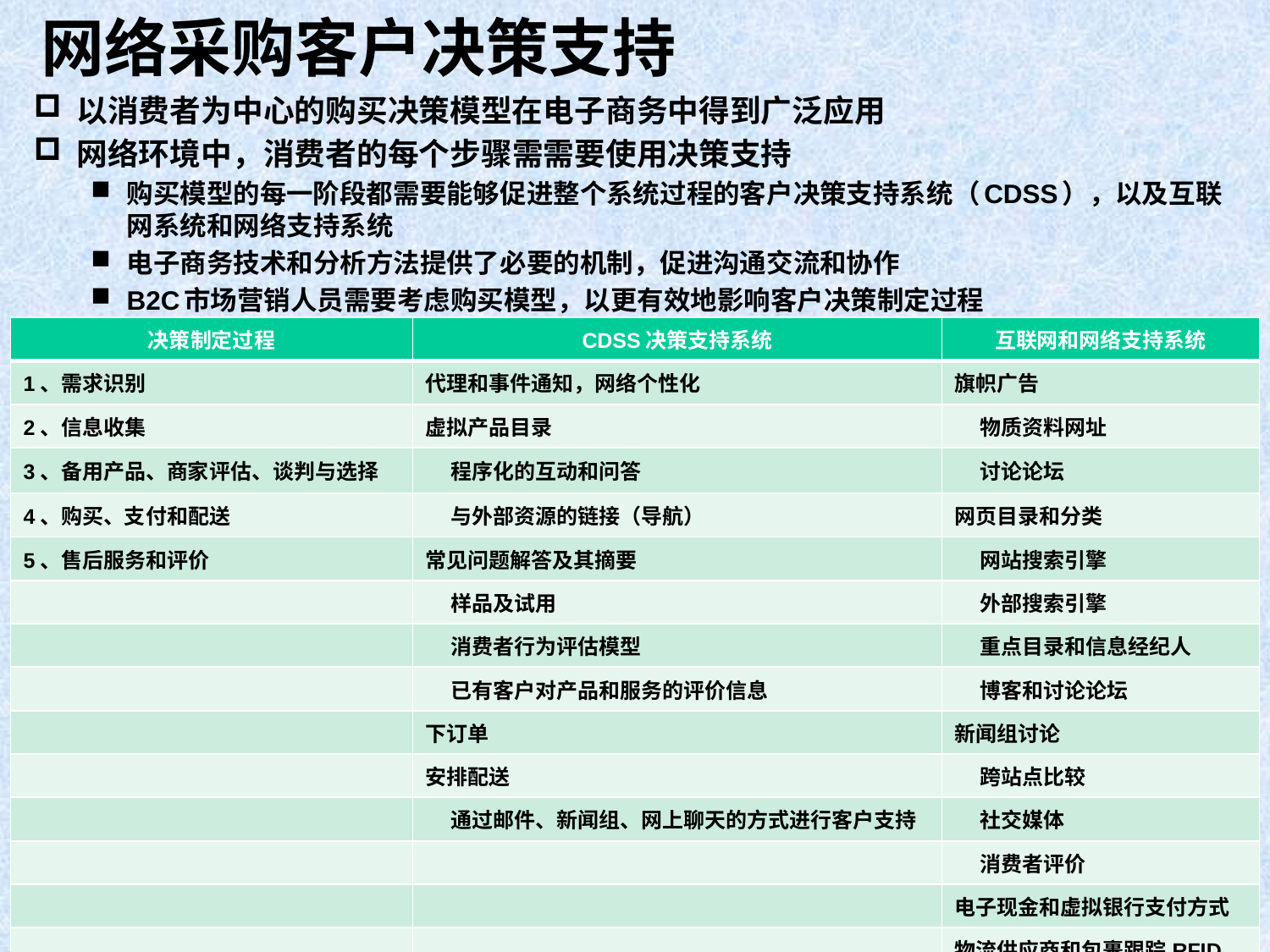

# 网络采购客户决策支持
以消费者为中心的购买决策模型在电子商务中得到广泛应用
网络环境中，消费者的每个步骤需需要使用决策支持
购买模型的每一阶段都需要能够促进整个系统过程的客户决策支持系统（CDSS），以及互联网系统和网络支持系统
电子商务技术和分析方法提供了必要的机制，促进沟通交流和协作
B2C市场营销人员需要考虑购买模型，以更有效地影响客户决策制定过程
| 决策制定过程 | CDSS决策支持系统 | 互联网和网络支持系统 |
| --- | --- | --- |
| 1、需求识别 | 代理和事件通知，网络个性化 | 旗帜广告 |
| 2、信息收集 | 虚拟产品目录 | 物质资料网址 |
| 3、备用产品、商家评估、谈判与选择 | 程序化的互动和问答 | 讨论论坛 |
| 4、购买、支付和配送 | 与外部资源的链接（导航） | 网页目录和分类 |
| 5、售后服务和评价 | 常见问题解答及其摘要 | 网站搜索引擎 |
|  | 样品及试用 | 外部搜索引擎 |
|  | 消费者行为评估模型 | 重点目录和信息经纪人 |
|  | 已有客户对产品和服务的评价信息 | 博客和讨论论坛 |
|  | 下订单 | 新闻组讨论 |
|  | 安排配送 | 跨站点比较 |
|  | 通过邮件、新闻组、网上聊天的方式进行客户支持 | 社交媒体 |
|  |  | 消费者评价 |
|  |  | 电子现金和虚拟银行支付方式 |
|  |  | 物流供应商和包裹跟踪RFID |
|  |  | 消费者在博客、讨论组讨论 |